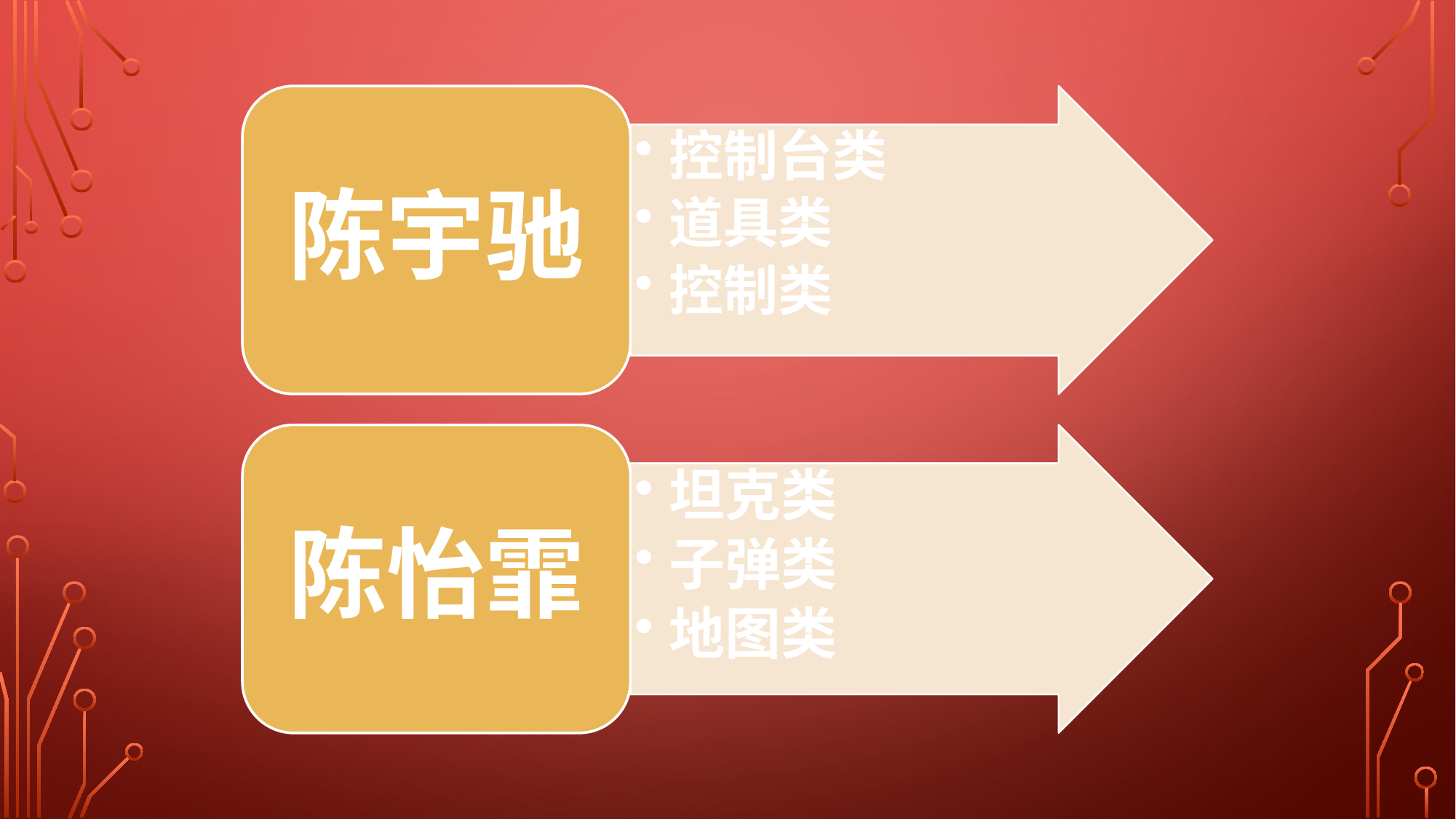

陈宇驰
控制台类
道具类
控制类
坦克类
子弹类
地图类

陈怡霏